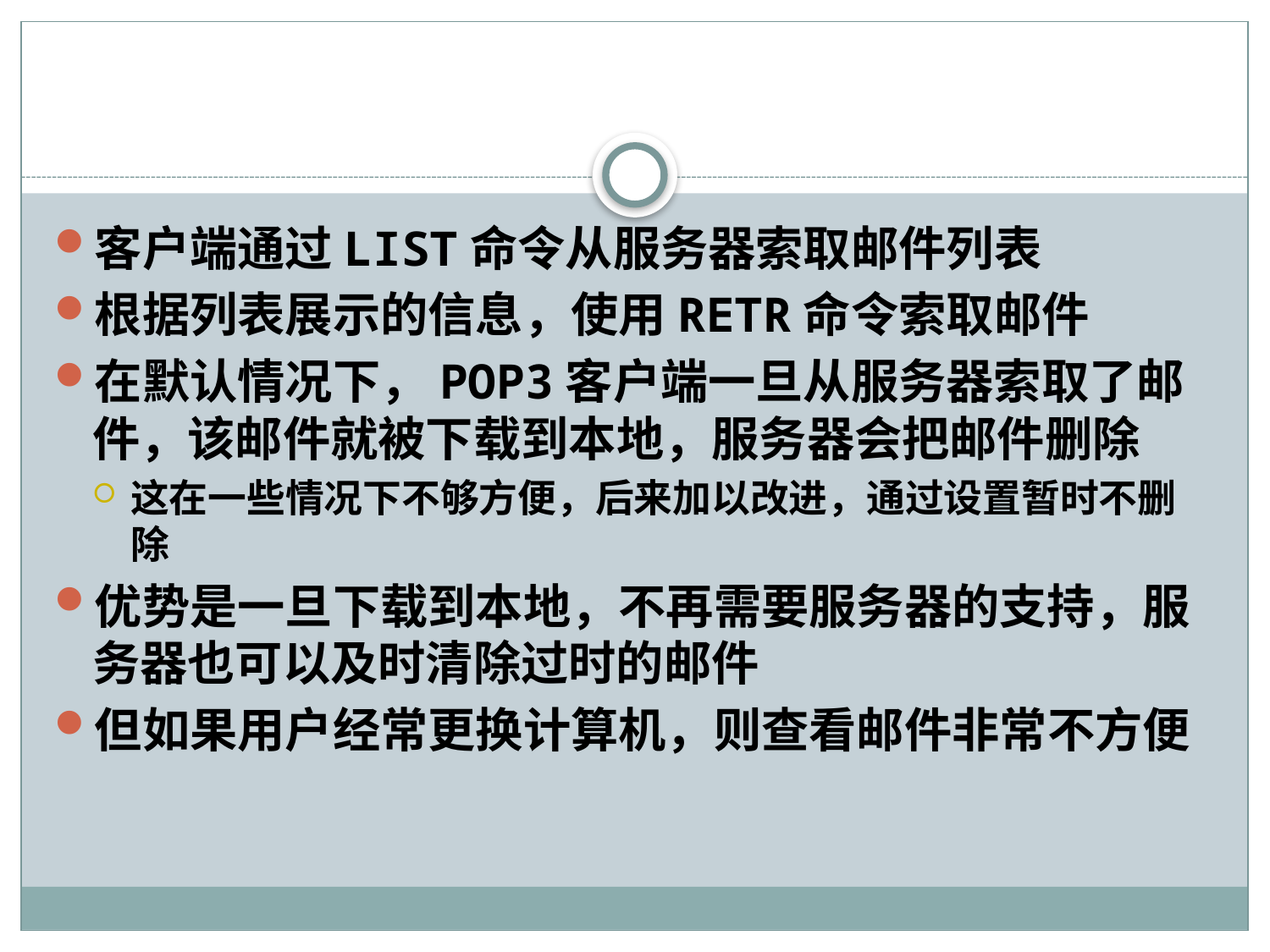

#
客户端通过LIST命令从服务器索取邮件列表
根据列表展示的信息，使用RETR命令索取邮件
在默认情况下，POP3客户端一旦从服务器索取了邮件，该邮件就被下载到本地，服务器会把邮件删除
这在一些情况下不够方便，后来加以改进，通过设置暂时不删除
优势是一旦下载到本地，不再需要服务器的支持，服务器也可以及时清除过时的邮件
但如果用户经常更换计算机，则查看邮件非常不方便